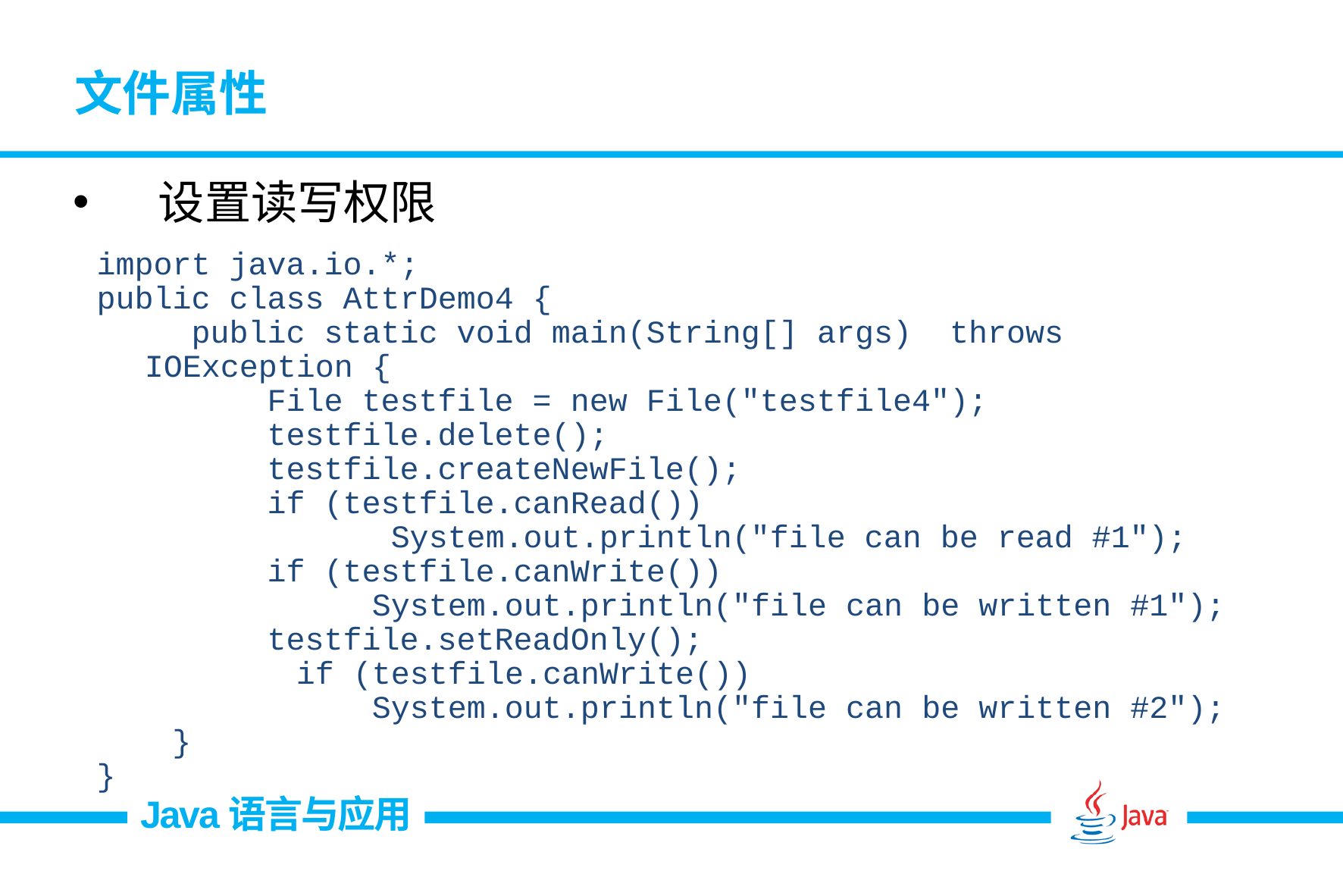

# 文件属性
设置读写权限
import java.io.*;
public class AttrDemo4 {
     public static void main(String[] args)  throws IOException {
         File testfile = new File("testfile4");
         testfile.delete();
         testfile.createNewFile();
         if (testfile.canRead())
			 System.out.println("file can be read #1");
         if (testfile.canWrite())
			System.out.println("file can be written #1");
         testfile.setReadOnly();
		  if (testfile.canWrite())
			System.out.println("file can be written #2");
    }
}
16